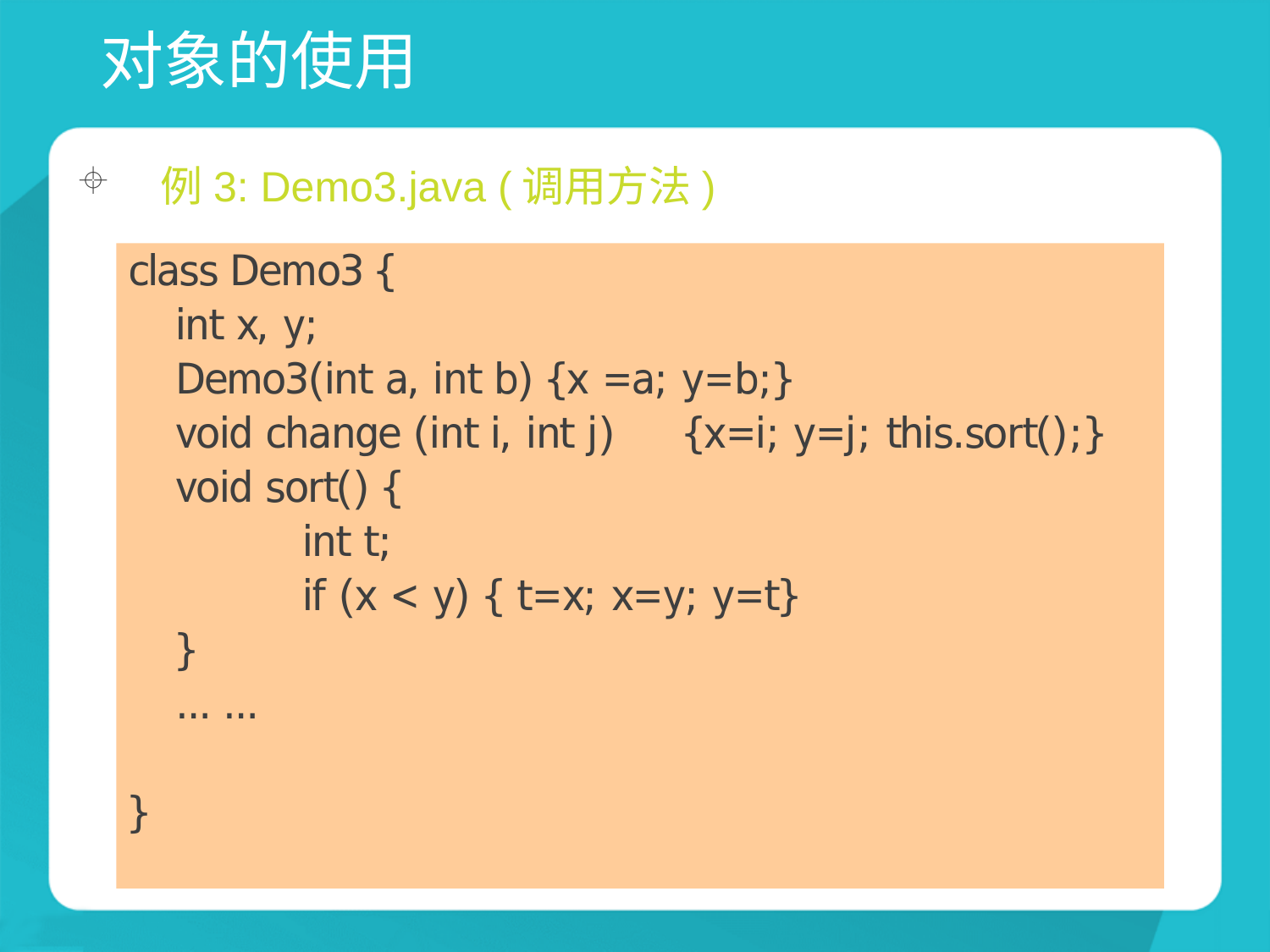

# 对象的使用
例3: Demo3.java (调用方法)
class Demo3 {
	int x, y;
	Demo3(int a, int b) {x =a; y=b;}
	void change (int i, int j)	{x=i; y=j; this.sort();}
	void sort() {
		int t;
		if (x < y) { t=x; x=y; y=t}
	}
	… …

}
79